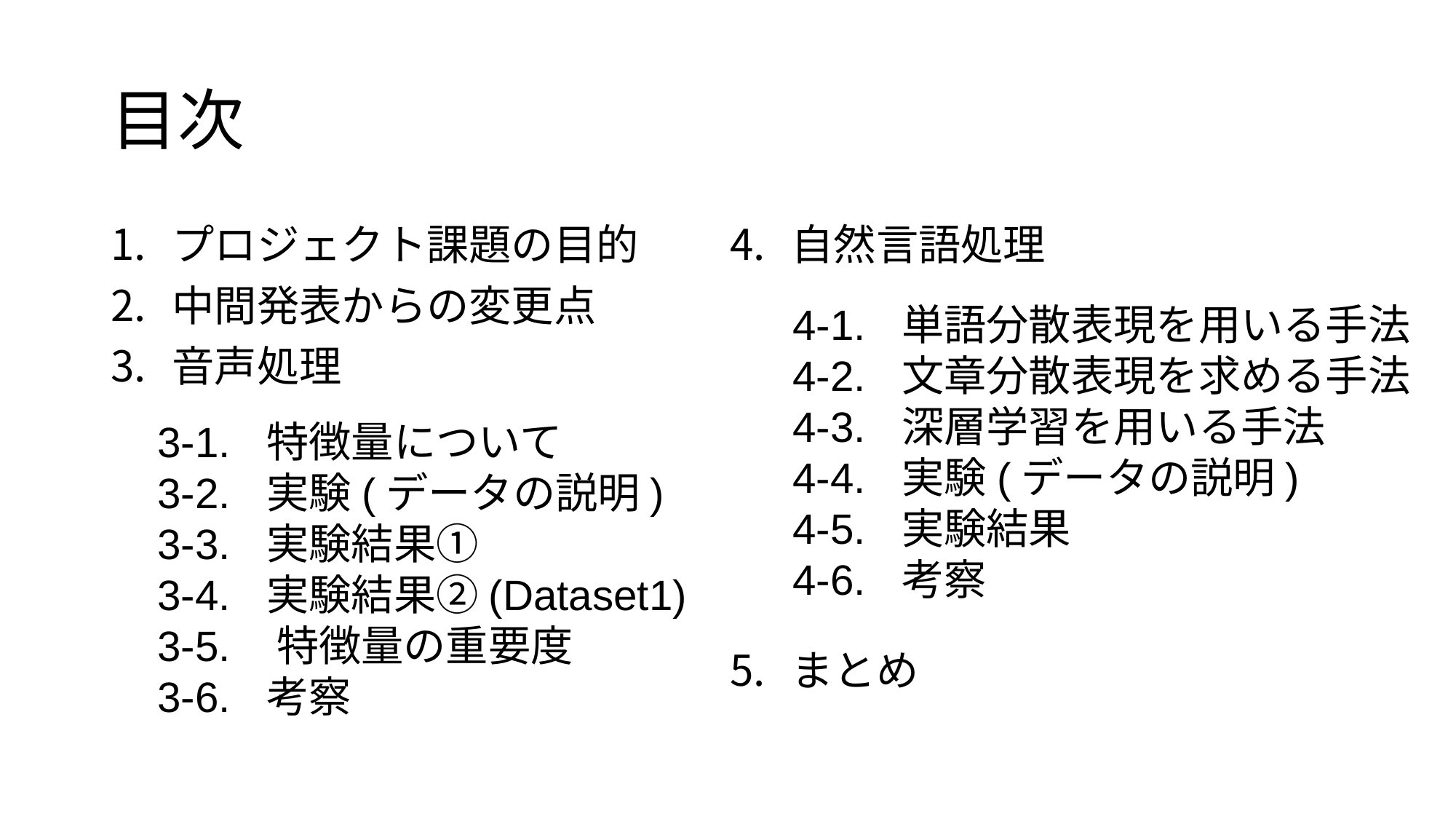

# 目次
プロジェクト課題の目的
中間発表からの変更点
音声処理

自然言語処理

まとめ

4-1.	単語分散表現を用いる手法
4-2.	文章分散表現を求める手法
4-3.	深層学習を用いる手法
4-4.	実験(データの説明)
4-5.	実験結果
4-6.	考察
3-1.	特徴量について
3-2.	実験(データの説明)
3-3.	実験結果①
3-4.	実験結果②(Dataset1)
3-5.   特徴量の重要度
3-6.	考察